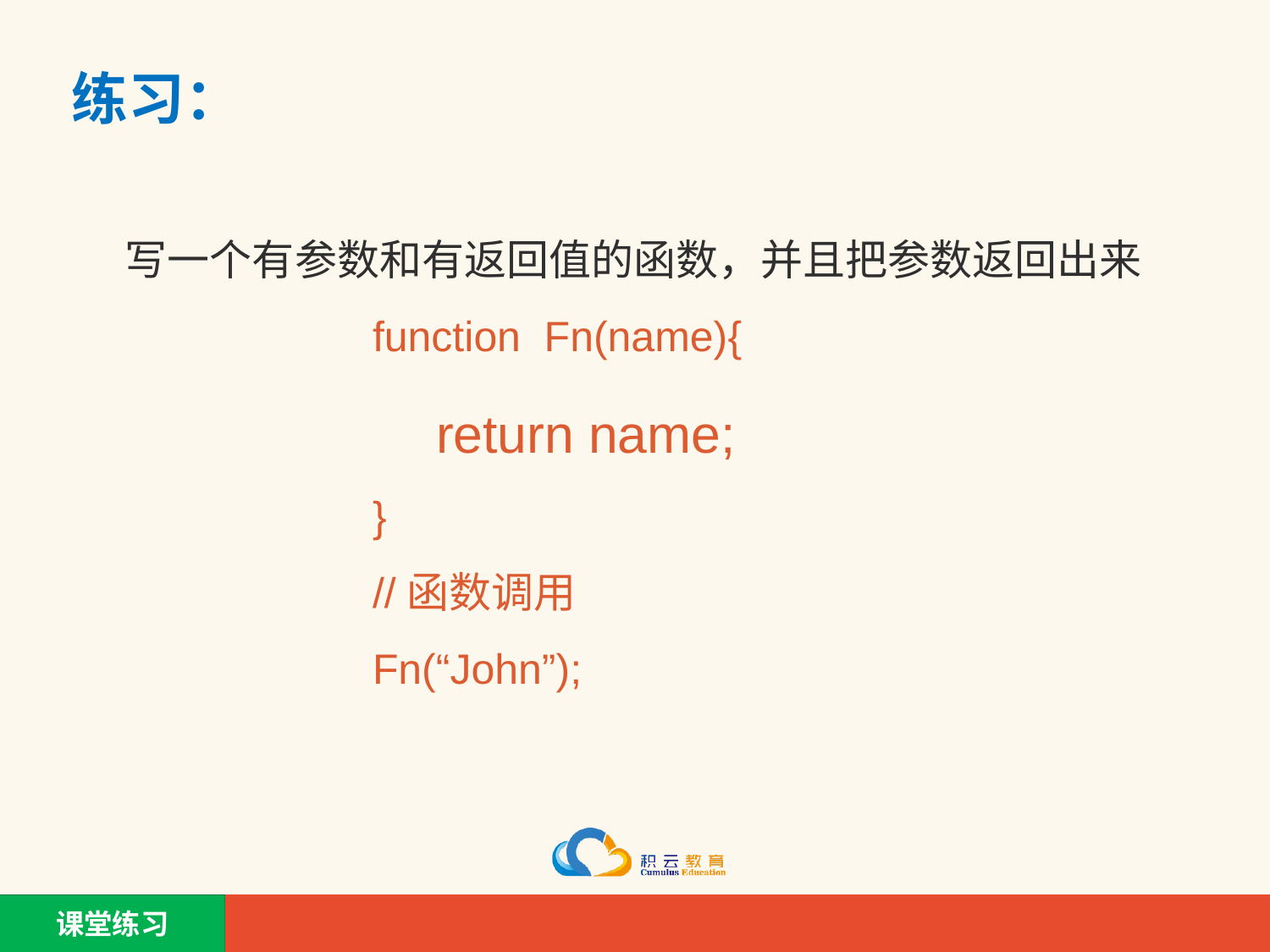

# 练习：
写一个有参数和有返回值的函数，并且把参数返回出来
		function  Fn(name){
	 	return name;
		}
		//函数调用
		Fn(“John”);